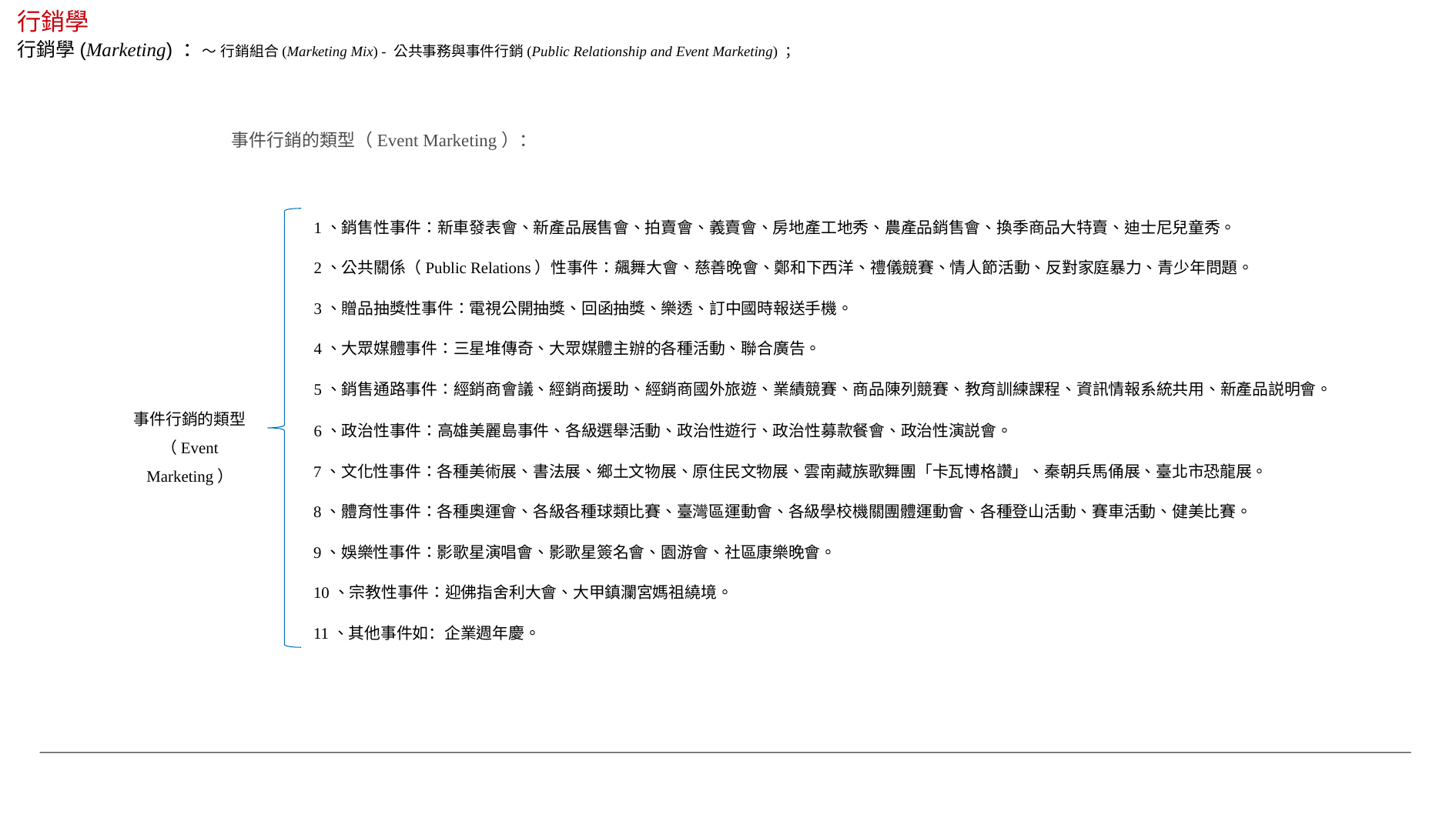

行銷學
行銷學(Marketing) ：～ 行銷組合(Marketing Mix) - 公共事務與事件行銷(Public Relationship and Event Marketing) ；
事件行銷的類型（Event Marketing）：
1、銷售性事件：新車發表會、新產品展售會、拍賣會、義賣會、房地產工地秀、農產品銷售會、換季商品大特賣、迪士尼兒童秀。

2、公共關係（Public Relations）性事件：飆舞大會、慈善晚會、鄭和下西洋、禮儀競賽、情人節活動、反對家庭暴力、青少年問題。
3、贈品抽獎性事件：電視公開抽獎、回函抽獎、樂透、訂中國時報送手機。
4、大眾媒體事件：三星堆傳奇、大眾媒體主辦的各種活動、聯合廣告。
5、銷售通路事件：經銷商會議、經銷商援助、經銷商國外旅遊、業績競賽、商品陳列競賽、教育訓練課程、資訊情報系統共用、新產品説明會。
事件行銷的類型（Event Marketing）
6、政治性事件：高雄美麗島事件、各級選舉活動、政治性遊行、政治性募款餐會、政治性演説會。
7、文化性事件：各種美術展、書法展、鄉土文物展、原住民文物展、雲南藏族歌舞團「卡瓦博格讚」、秦朝兵馬俑展、臺北市恐龍展。
8、體育性事件：各種奧運會、各級各種球類比賽、臺灣區運動會、各級學校機關團體運動會、各種登山活動、賽車活動、健美比賽。
9、娛樂性事件：影歌星演唱會、影歌星簽名會、園游會、社區康樂晚會。
10、宗教性事件：迎佛指舍利大會、大甲鎮瀾宮媽祖繞境。
11、其他事件如：企業週年慶。